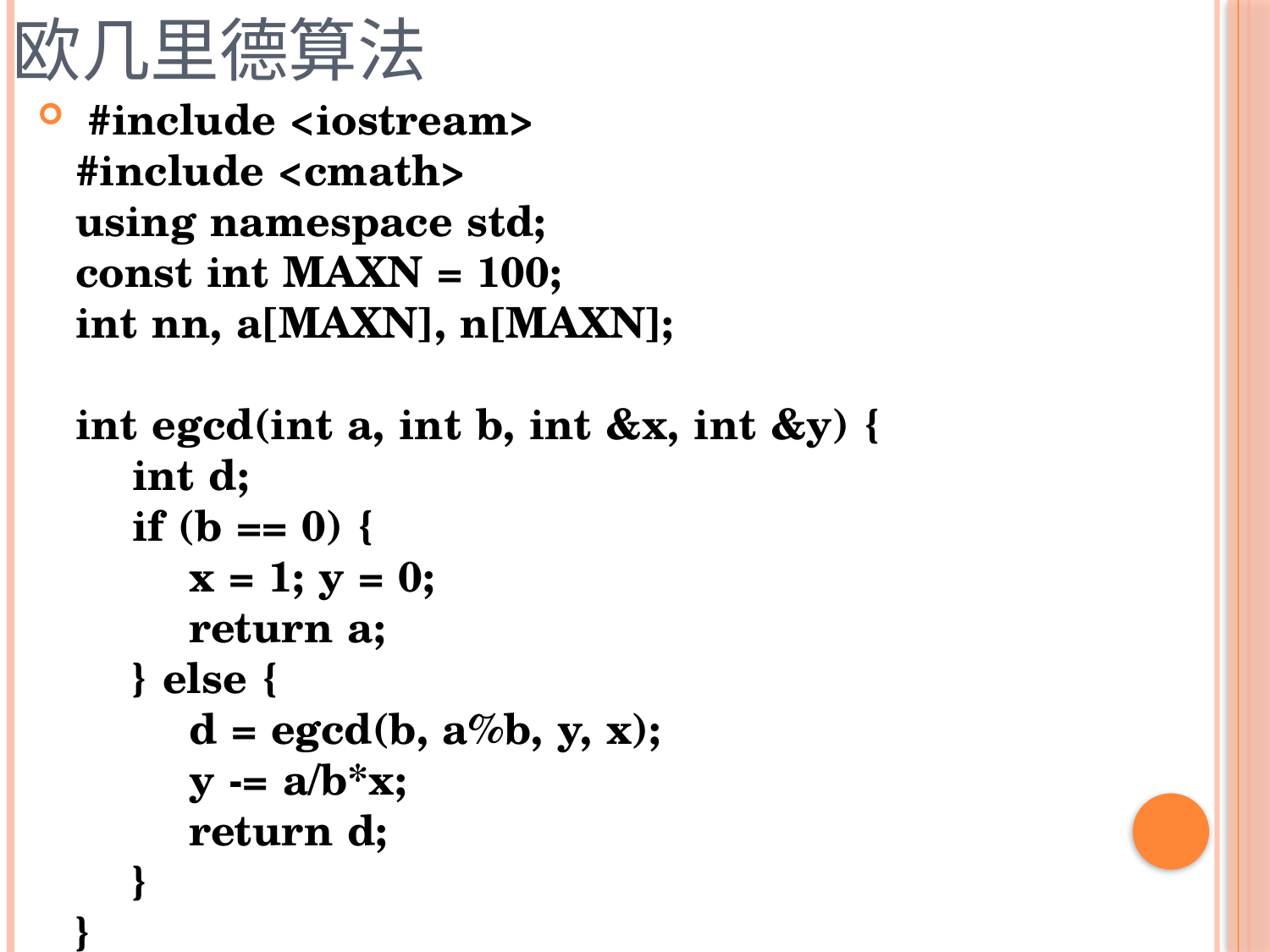

# 欧几里德算法
 #include <iostream>
#include <cmath>
using namespace std;
const int MAXN = 100;
int nn, a[MAXN], n[MAXN];
int egcd(int a, int b, int &x, int &y) {
    int d;
    if (b == 0) {
        x = 1; y = 0;
        return a;
    } else {
        d = egcd(b, a%b, y, x);
        y -= a/b*x;
        return d;
    }
}